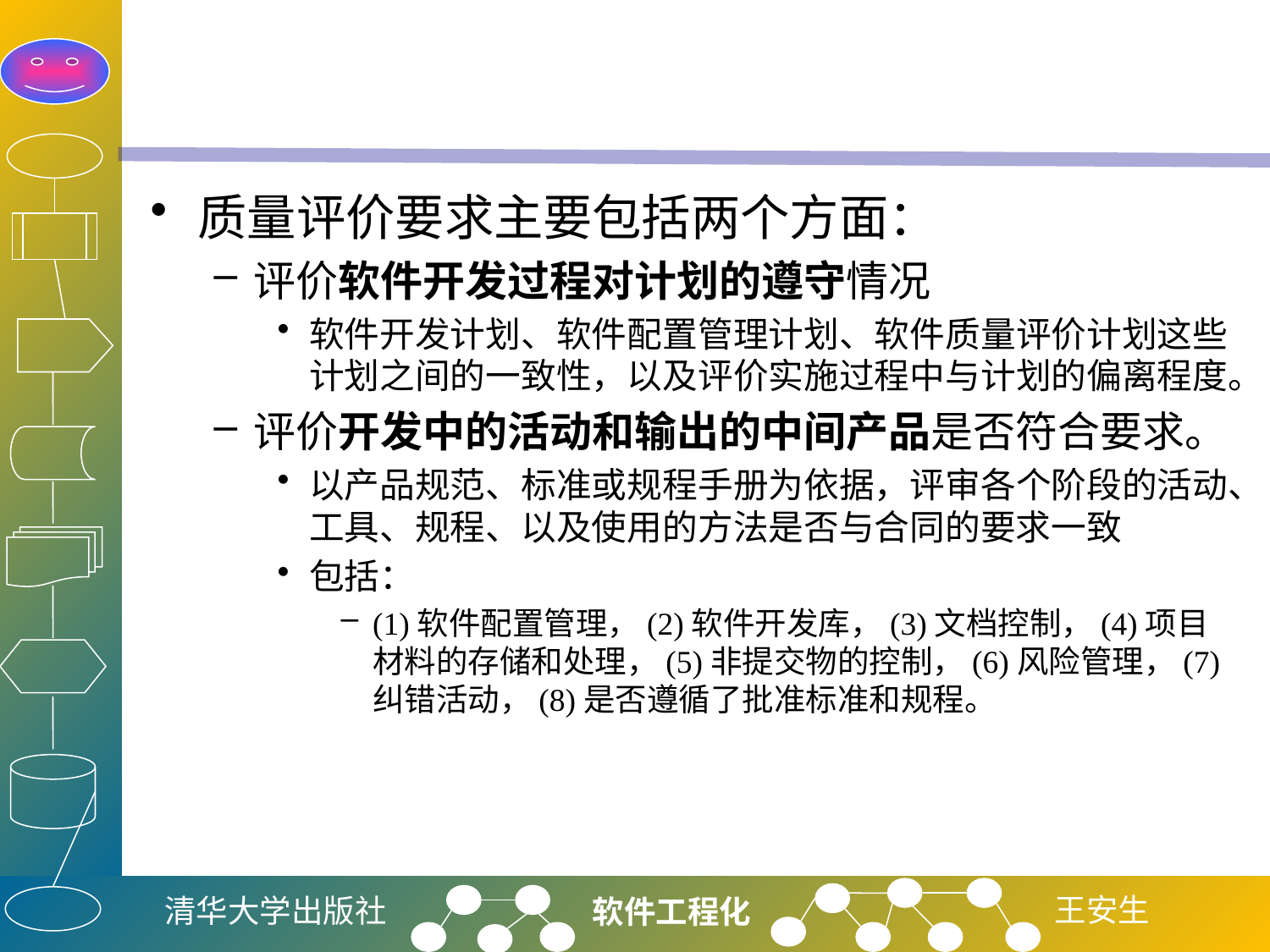

#
质量评价要求主要包括两个方面：
评价软件开发过程对计划的遵守情况
软件开发计划、软件配置管理计划、软件质量评价计划这些计划之间的一致性，以及评价实施过程中与计划的偏离程度。
评价开发中的活动和输出的中间产品是否符合要求。
以产品规范、标准或规程手册为依据，评审各个阶段的活动、工具、规程、以及使用的方法是否与合同的要求一致
包括：
(1)软件配置管理，(2)软件开发库，(3)文档控制，(4)项目材料的存储和处理，(5)非提交物的控制，(6)风险管理，(7)纠错活动，(8)是否遵循了批准标准和规程。